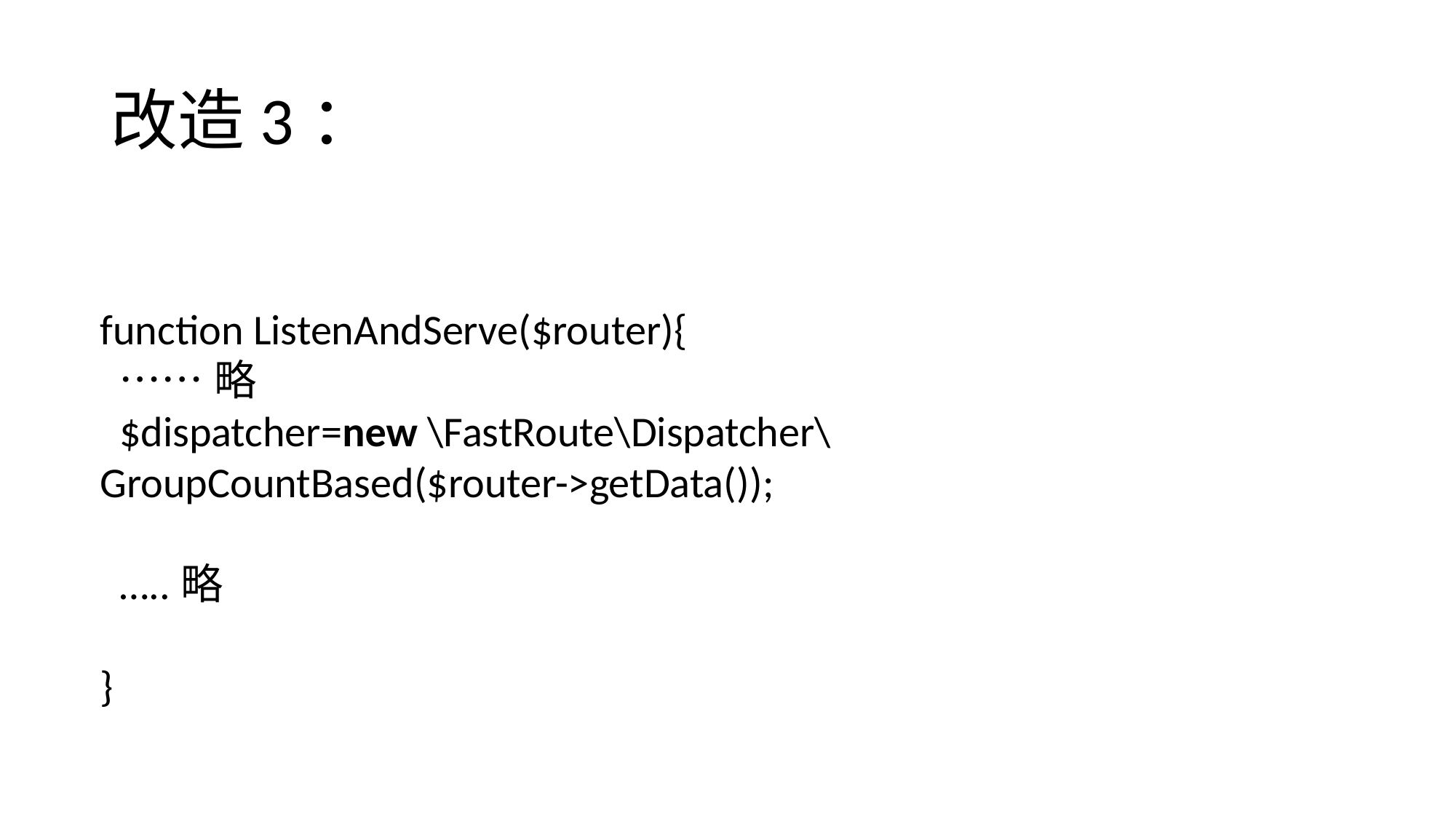

# 改造3：
function ListenAndServe($router){
  ……略
  $dispatcher=new \FastRoute\Dispatcher\GroupCountBased($router->getData());

  …..略

}